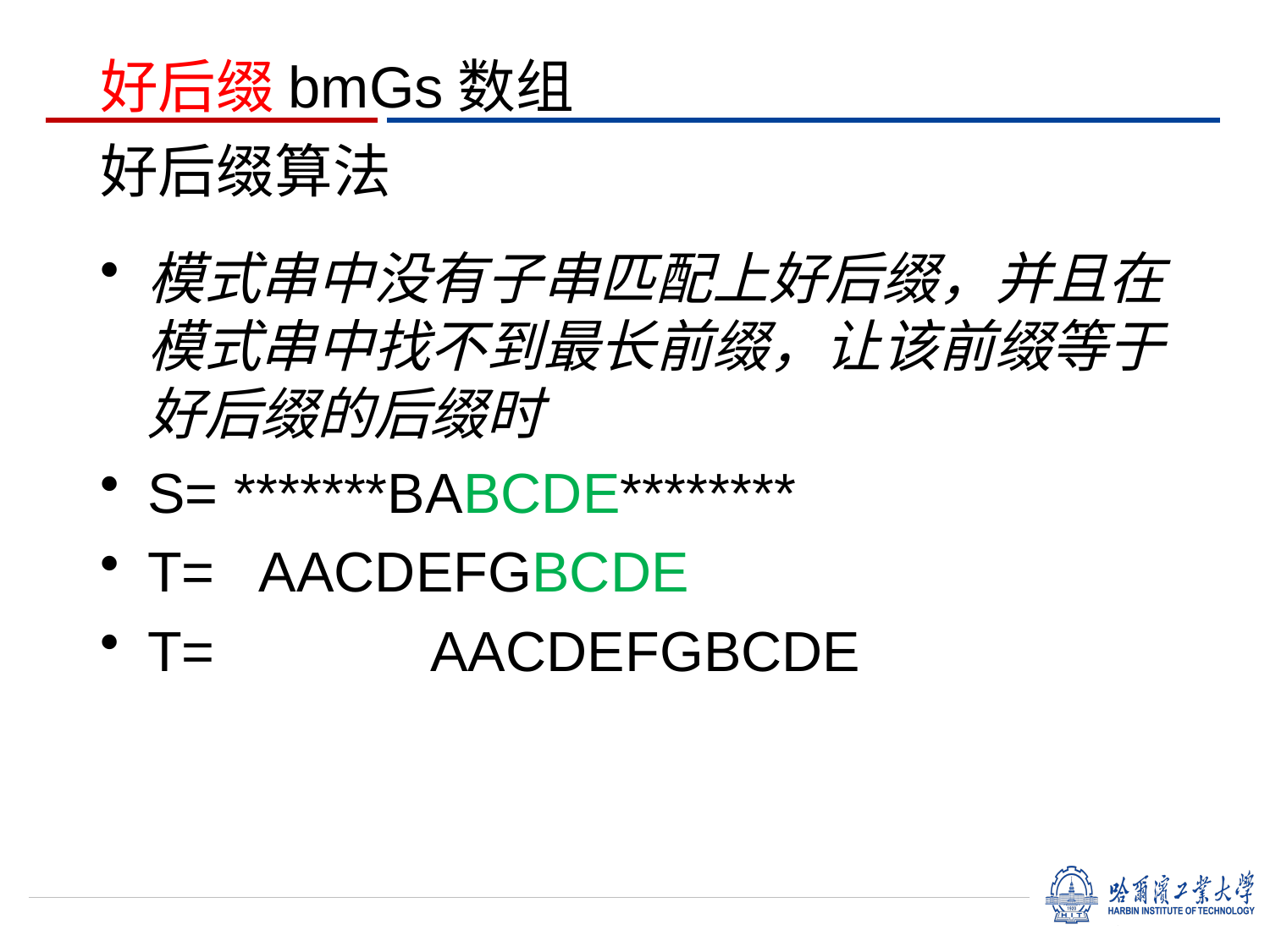

好后缀bmGs数组
# 好后缀算法
模式串中没有子串匹配上好后缀，并且在模式串中找不到最长前缀，让该前缀等于好后缀的后缀时
S= *******BABCDE********
T=   AACDEFGBCDE
T=              AACDEFGBCDE